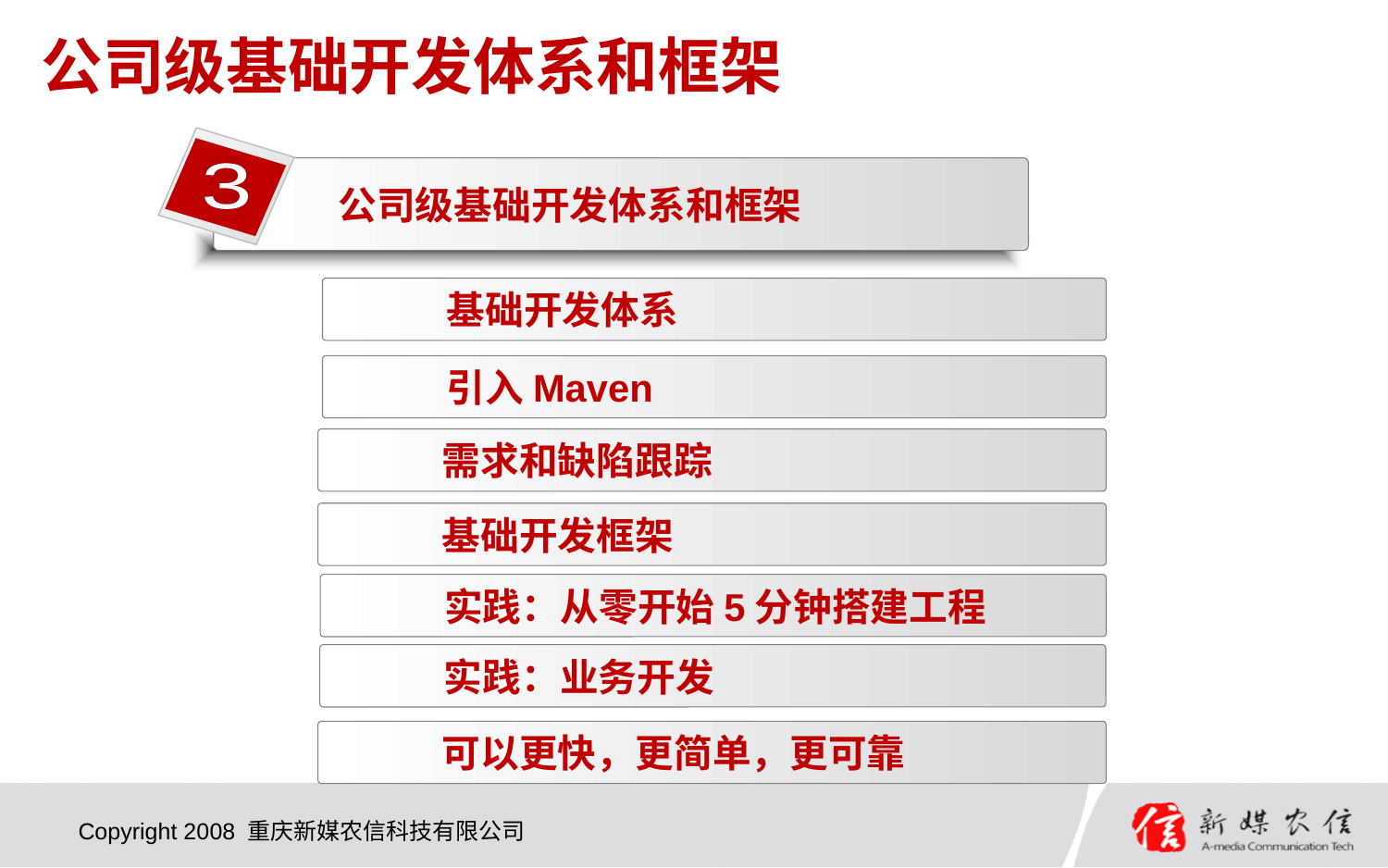

# 公司级基础开发体系和框架

公司级基础开发体系和框架

3
基础开发体系
引入Maven
需求和缺陷跟踪
基础开发框架
实践：从零开始5分钟搭建工程
实践：业务开发
可以更快，更简单，更可靠